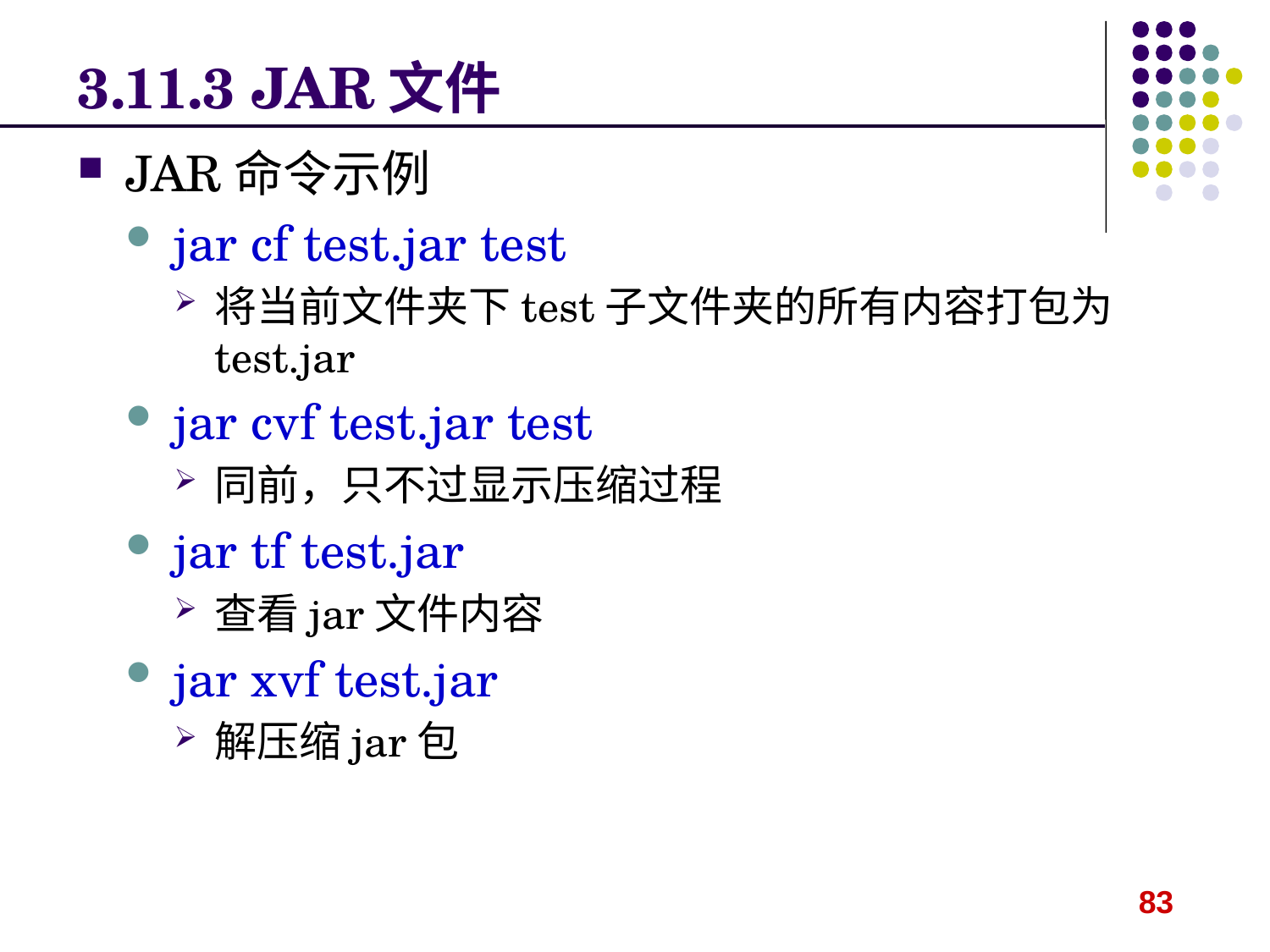

# 3.11.3 JAR文件
JAR命令示例
jar cf test.jar test
将当前文件夹下test子文件夹的所有内容打包为test.jar
jar cvf test.jar test
同前，只不过显示压缩过程
jar tf test.jar
查看jar文件内容
jar xvf test.jar
解压缩jar包